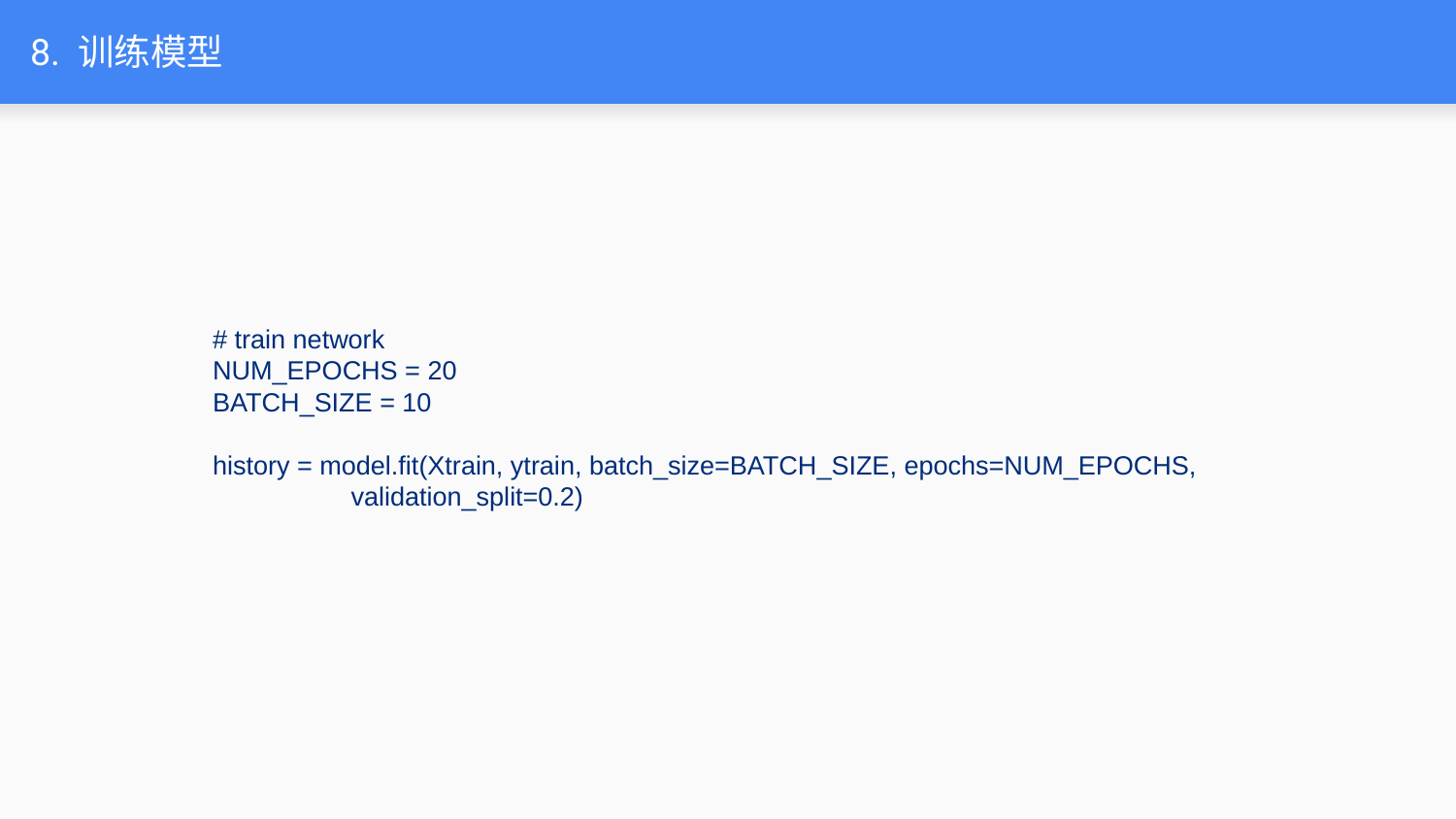

# 8. 训练模型
# train network
NUM_EPOCHS = 20
BATCH_SIZE = 10

history = model.fit(Xtrain, ytrain, batch_size=BATCH_SIZE, epochs=NUM_EPOCHS,
                   validation_split=0.2)